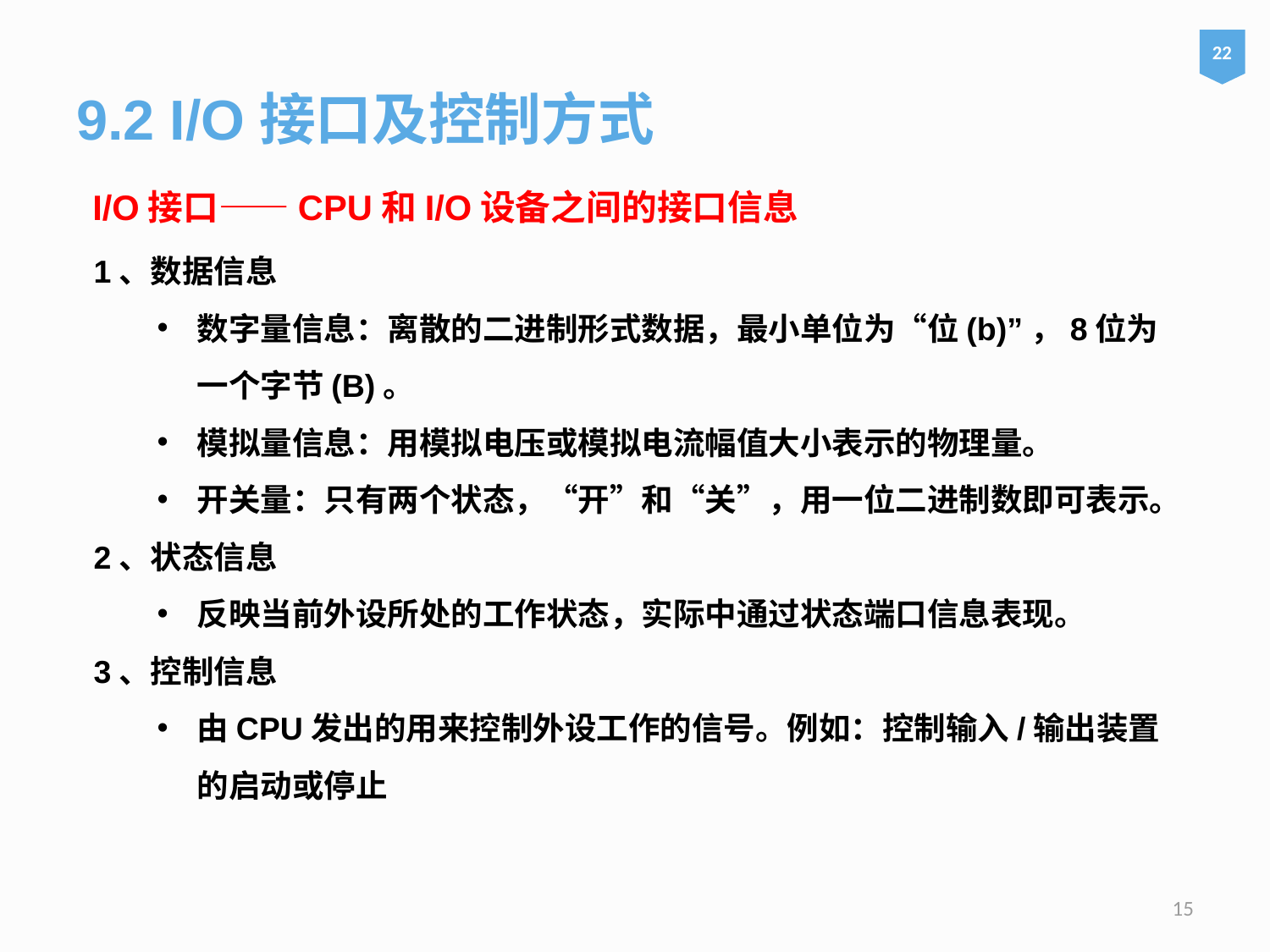

22
9.2 I/O接口及控制方式
I/O接口——CPU和I/O设备之间的接口信息
1、数据信息
数字量信息：离散的二进制形式数据，最小单位为“位(b)”，8位为一个字节(B)。
模拟量信息：用模拟电压或模拟电流幅值大小表示的物理量。
开关量：只有两个状态，“开”和“关”，用一位二进制数即可表示。
2、状态信息
反映当前外设所处的工作状态，实际中通过状态端口信息表现。
3、控制信息
由CPU发出的用来控制外设工作的信号。例如：控制输入/输出装置的启动或停止
15